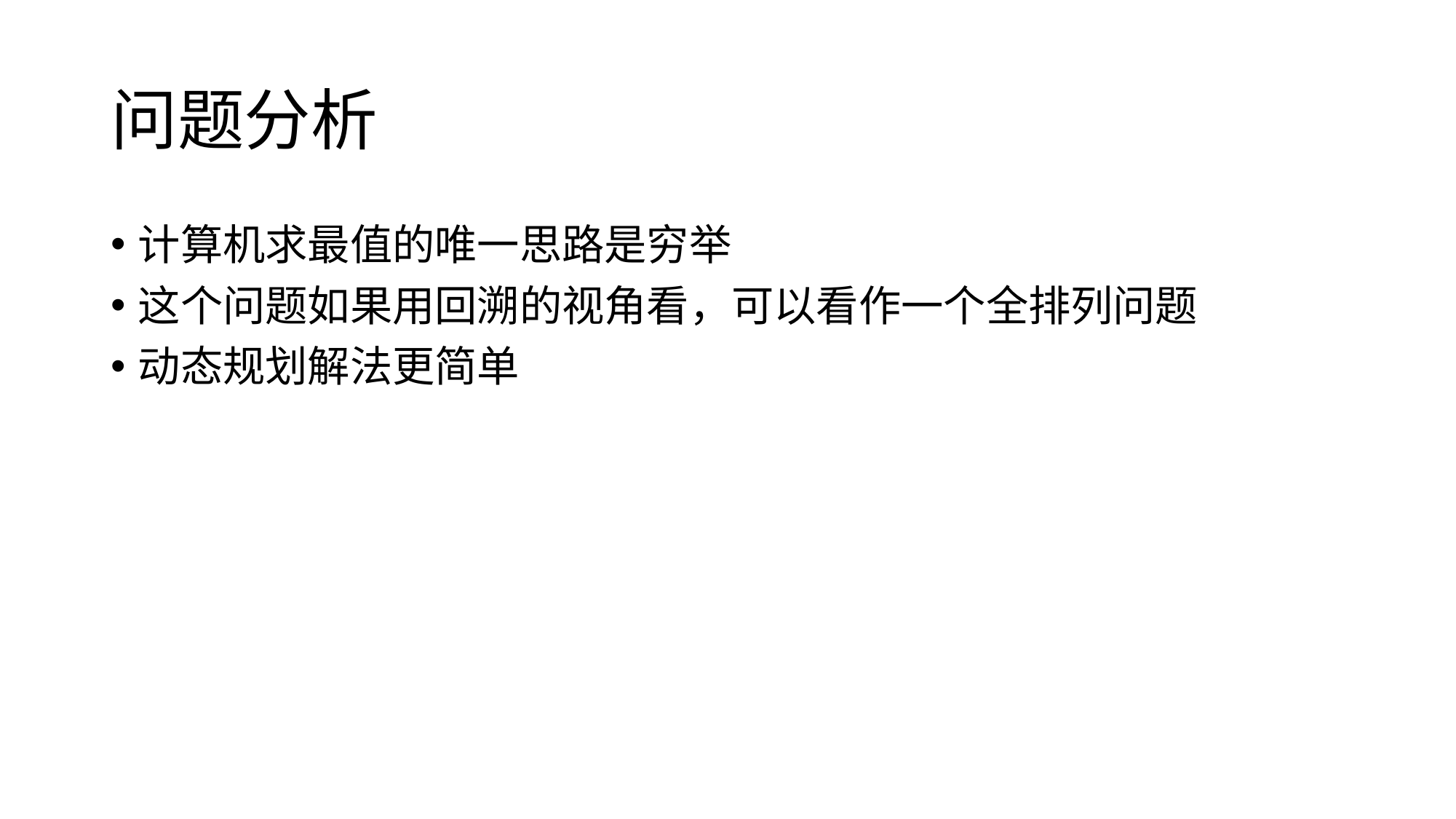

# 问题分析
计算机求最值的唯一思路是穷举
这个问题如果用回溯的视角看，可以看作一个全排列问题
动态规划解法更简单